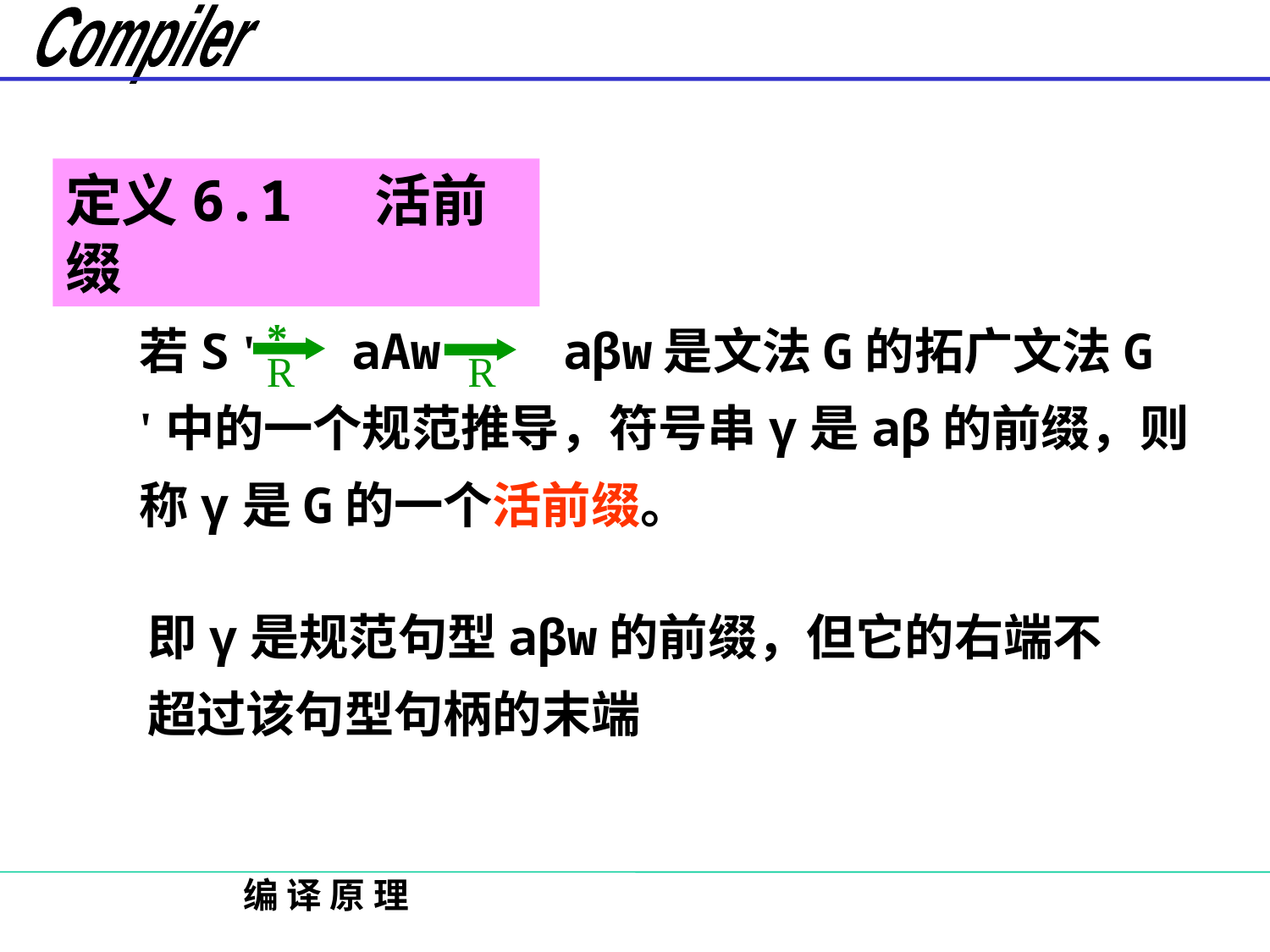

定义6.1  活前缀
若S '　  aAw　　aβw是文法G的拓广文法G '中的一个规范推导，符号串γ是aβ的前缀，则称γ是G的一个活前缀。
*

R
R

即γ是规范句型aβw的前缀，但它的右端不超过该句型句柄的末端